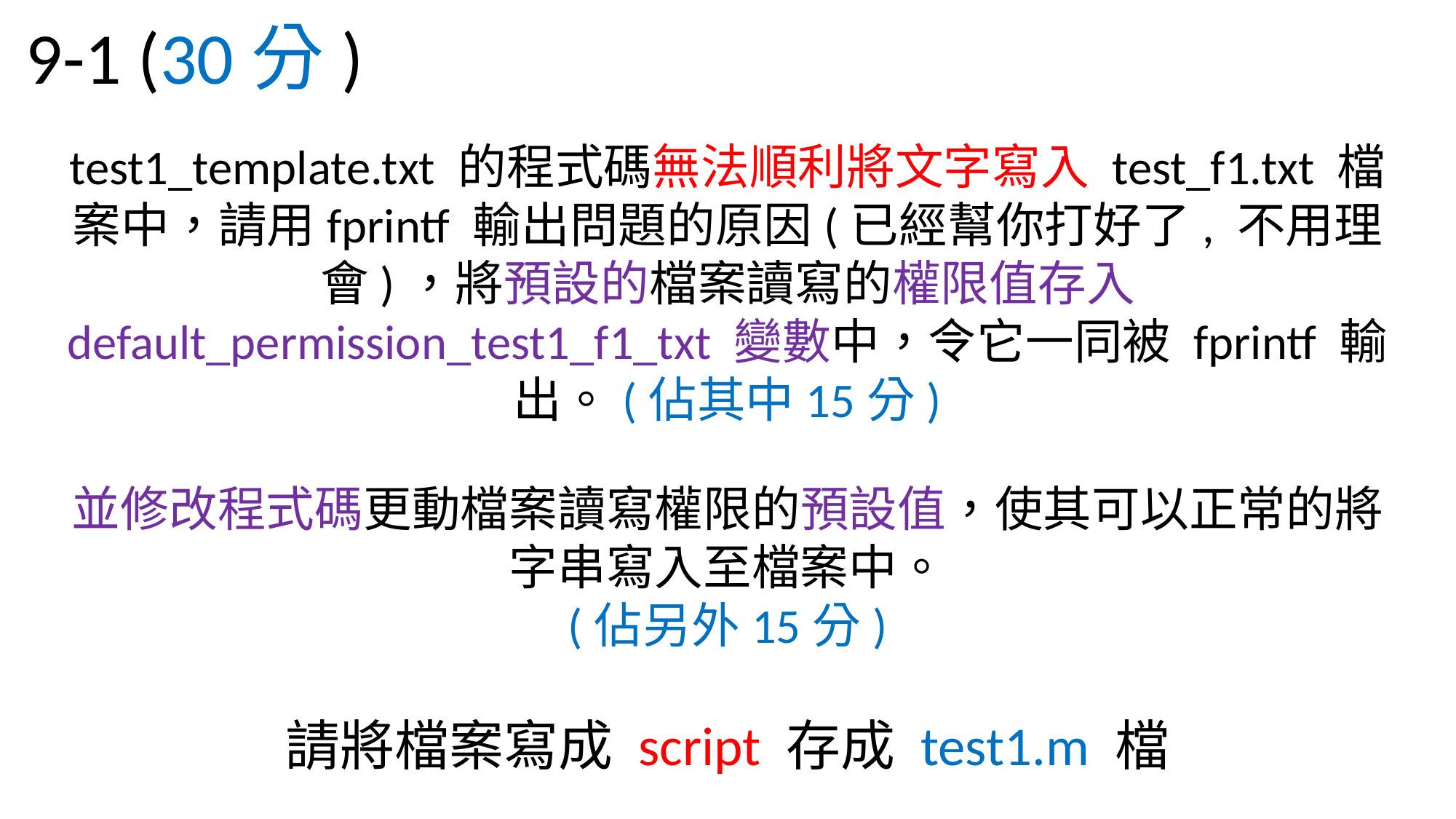

# 9-1 (30分)
test1_template.txt 的程式碼無法順利將文字寫入 test_f1.txt 檔案中，請用fprintf 輸出問題的原因(已經幫你打好了, 不用理會)，將預設的檔案讀寫的權限值存入 default_permission_test1_f1_txt 變數中，令它一同被 fprintf 輸出。(佔其中15分)

並修改程式碼更動檔案讀寫權限的預設值，使其可以正常的將字串寫入至檔案中。
(佔另外15分)

請將檔案寫成 script 存成 test1.m 檔